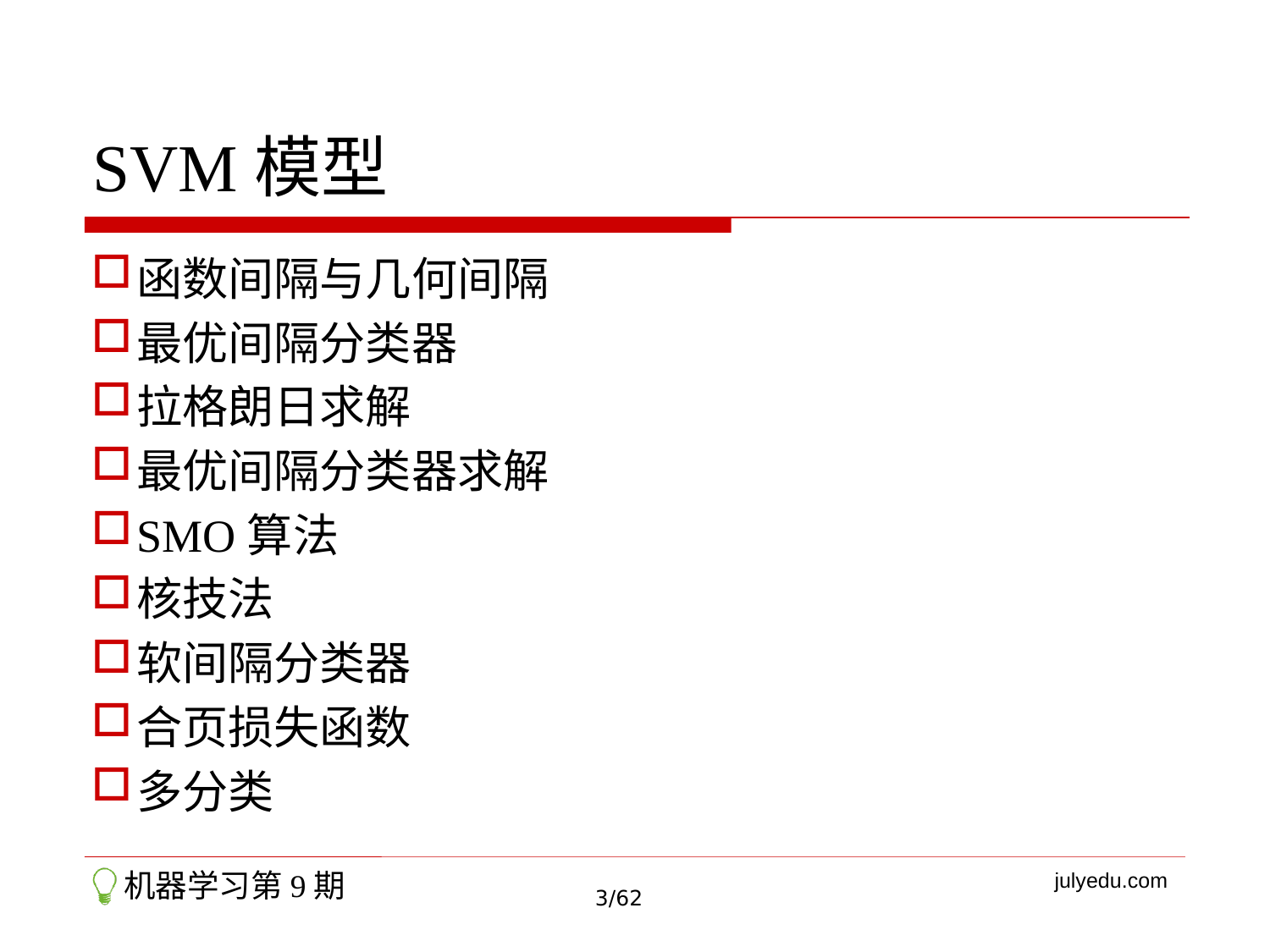

# SVM模型
函数间隔与几何间隔
最优间隔分类器
拉格朗日求解
最优间隔分类器求解
SMO算法
核技法
软间隔分类器
合页损失函数
多分类